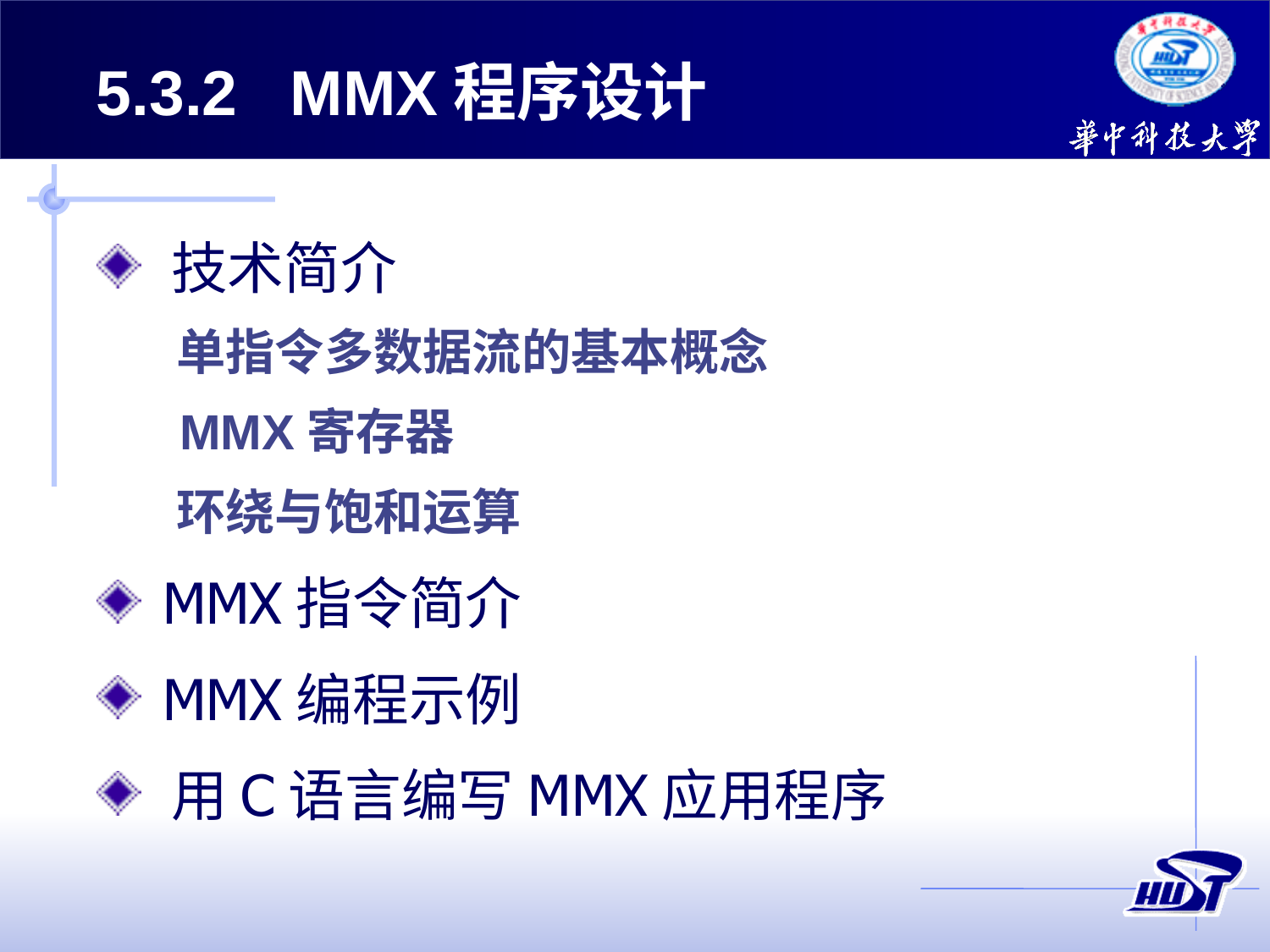

5.3.2   MMX程序设计
 技术简介
      单指令多数据流的基本概念
      MMX寄存器
      环绕与饱和运算
 MMX指令简介
 MMX编程示例
 用C语言编写MMX应用程序